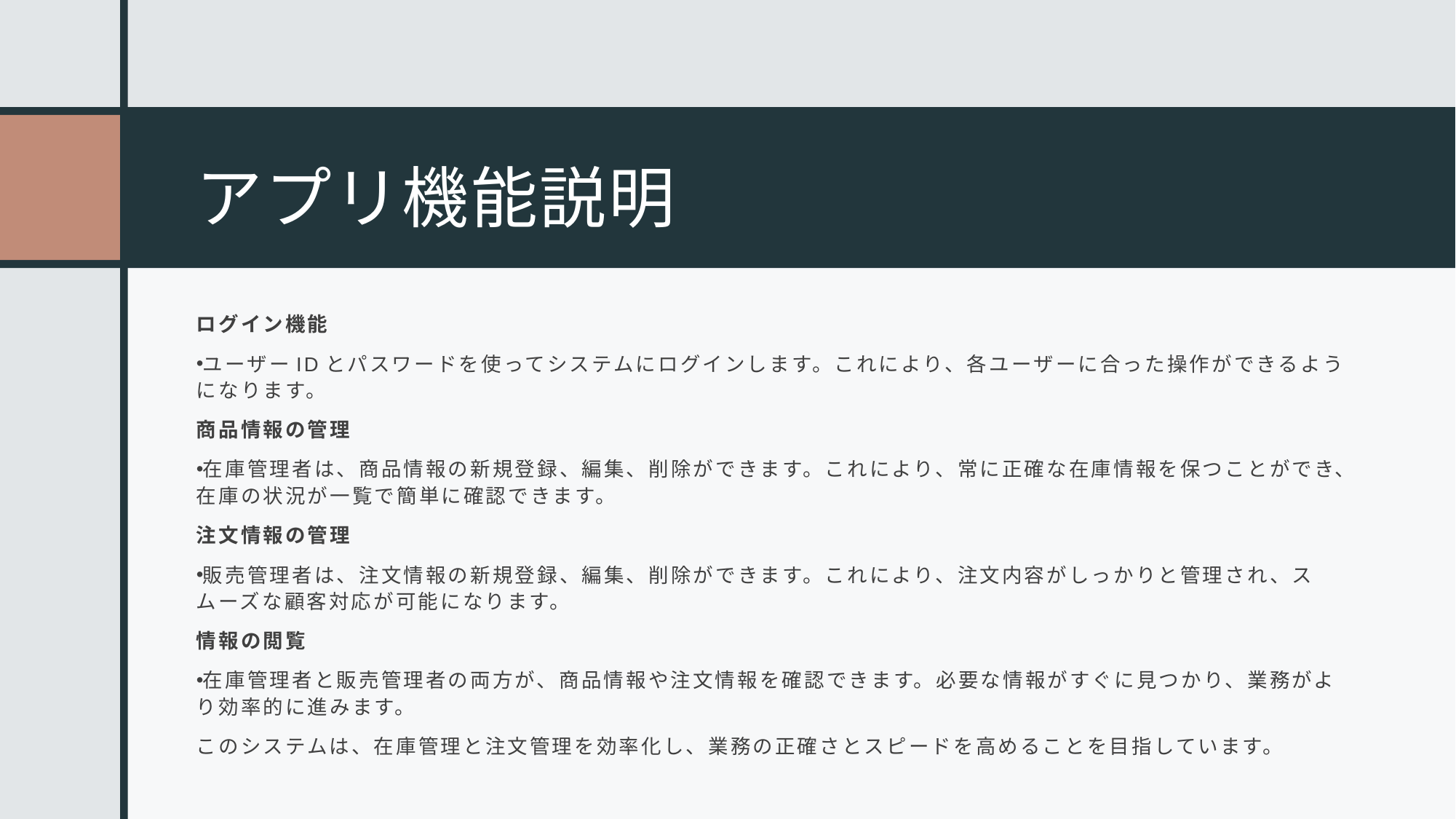

# アプリ機能説明

ログイン機能
ユーザーIDとパスワードを使ってシステムにログインします。これにより、各ユーザーに合った操作ができるようになります。
商品情報の管理
在庫管理者は、商品情報の新規登録、編集、削除ができます。これにより、常に正確な在庫情報を保つことができ、在庫の状況が一覧で簡単に確認できます。
注文情報の管理
販売管理者は、注文情報の新規登録、編集、削除ができます。これにより、注文内容がしっかりと管理され、スムーズな顧客対応が可能になります。
情報の閲覧
在庫管理者と販売管理者の両方が、商品情報や注文情報を確認できます。必要な情報がすぐに見つかり、業務がより効率的に進みます。
このシステムは、在庫管理と注文管理を効率化し、業務の正確さとスピードを高めることを目指しています。